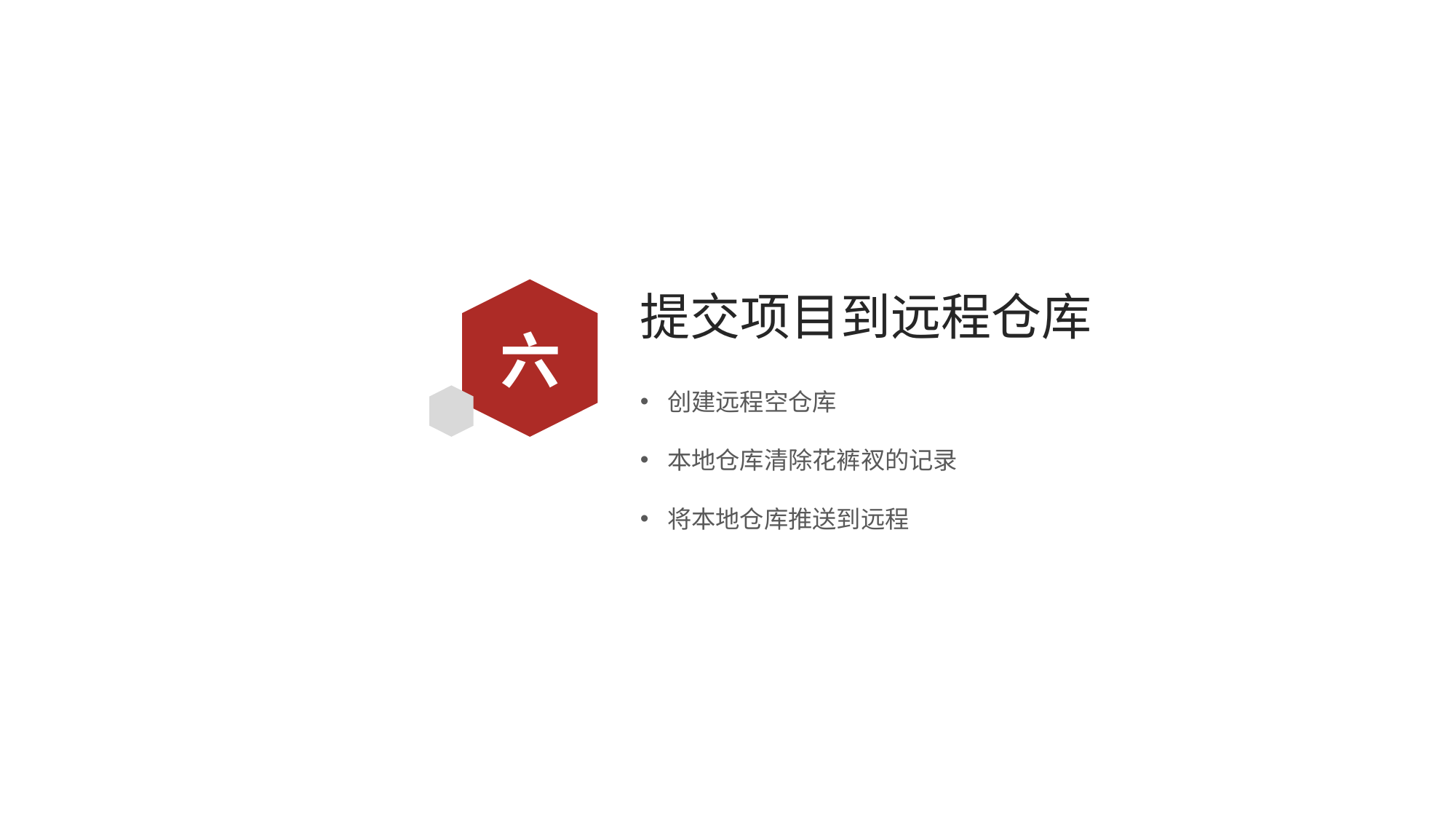

# 提交项目到远程仓库
六
创建远程空仓库
本地仓库清除花裤衩的记录
将本地仓库推送到远程